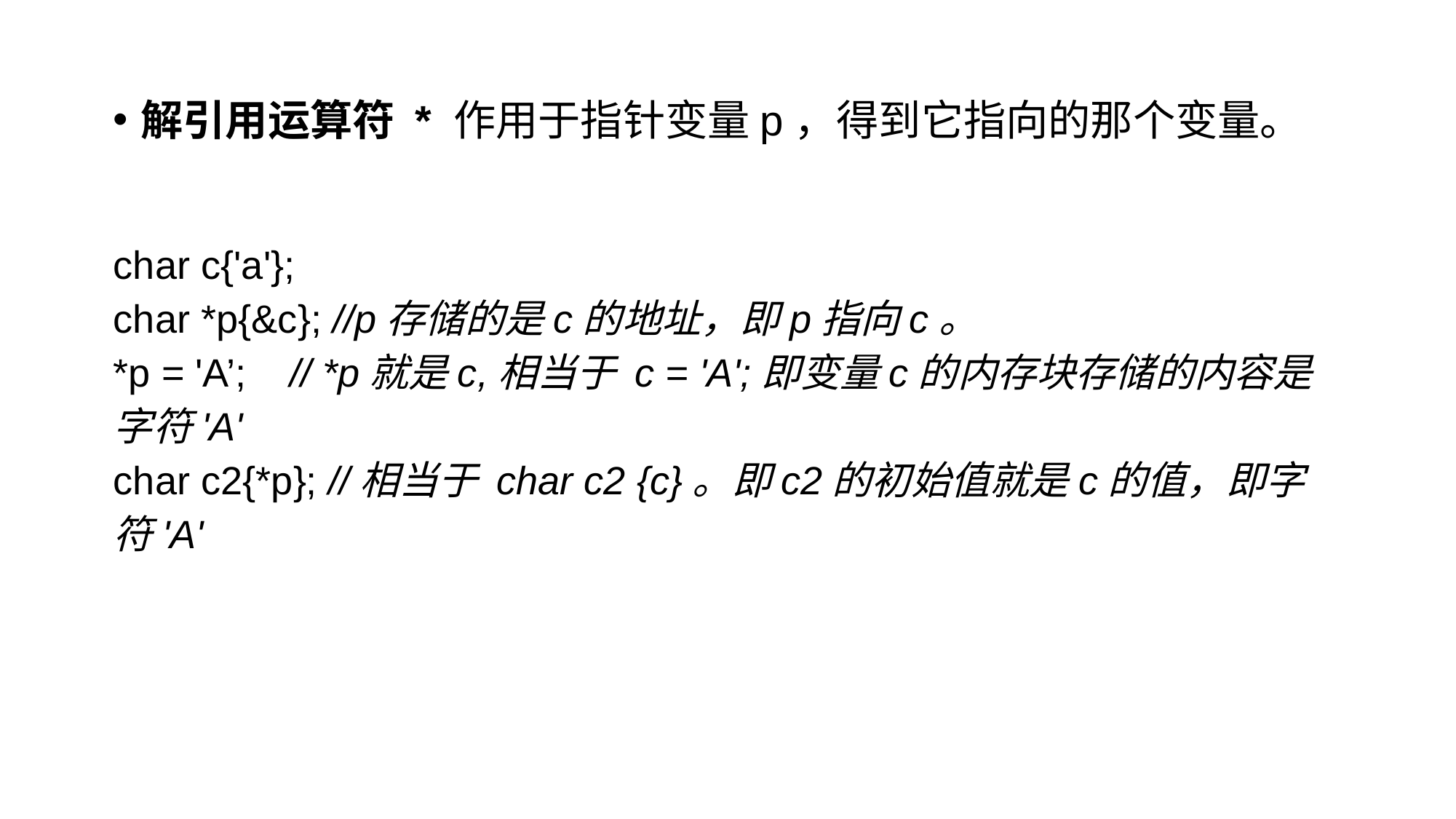

解引用运算符 * 作用于指针变量p，得到它指向的那个变量。

char c{'a'};
char *p{&c}; //p存储的是c的地址，即p指向c。
*p = 'A’;    // *p就是c,相当于 c = 'A';即变量c的内存块存储的内容是字符'A'
char c2{*p}; //相当于 char c2 {c}。即c2的初始值就是c的值，即字符'A'